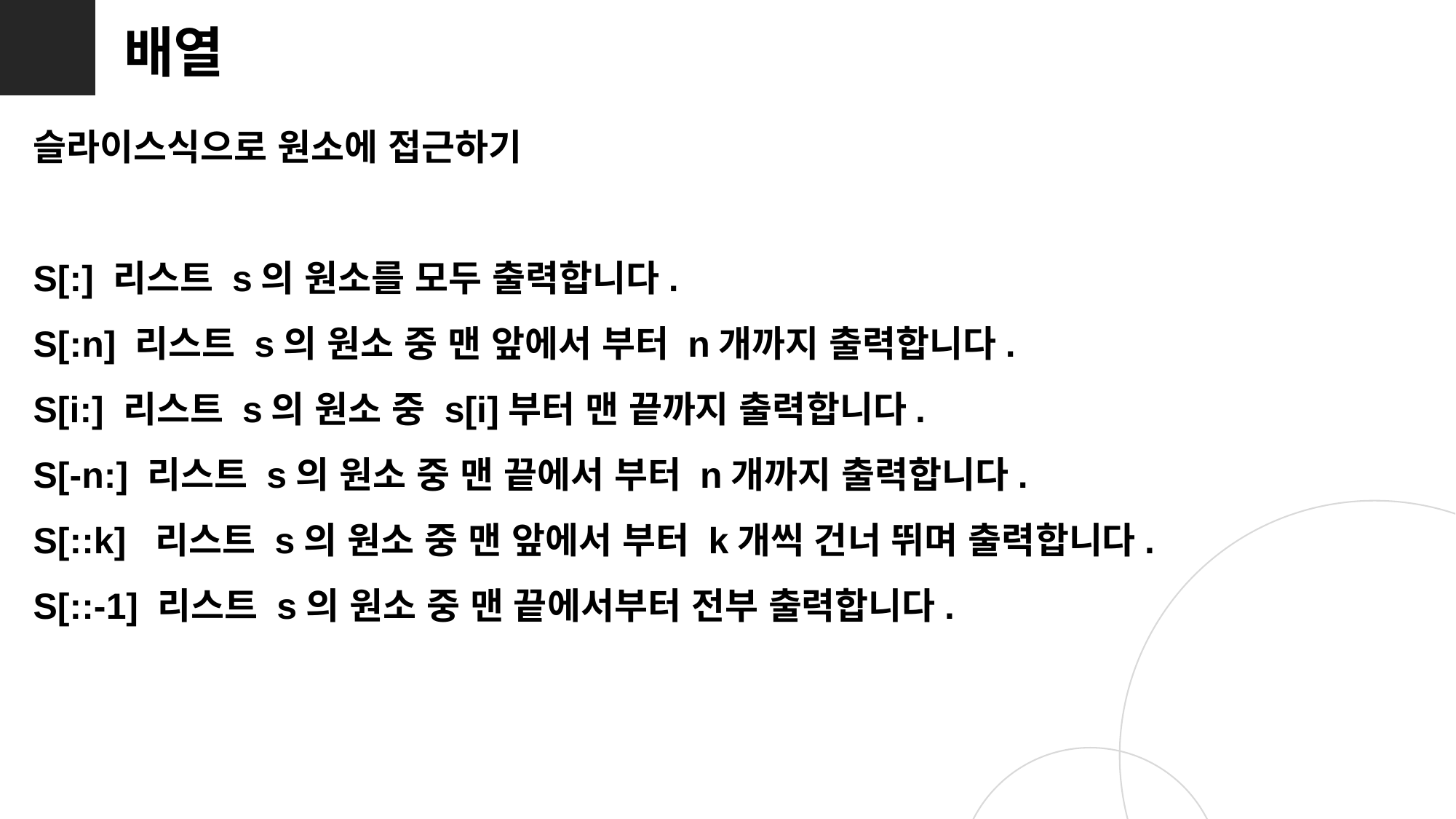

배열
슬라이스식으로 원소에 접근하기

S[:] 리스트 s의 원소를 모두 출력합니다.
S[:n] 리스트 s의 원소 중 맨 앞에서 부터 n개까지 출력합니다.
S[i:] 리스트 s의 원소 중 s[i]부터 맨 끝까지 출력합니다.
S[-n:] 리스트 s의 원소 중 맨 끝에서 부터 n개까지 출력합니다.
S[::k]  리스트 s의 원소 중 맨 앞에서 부터 k개씩 건너 뛰며 출력합니다.
S[::-1] 리스트 s의 원소 중 맨 끝에서부터 전부 출력합니다.